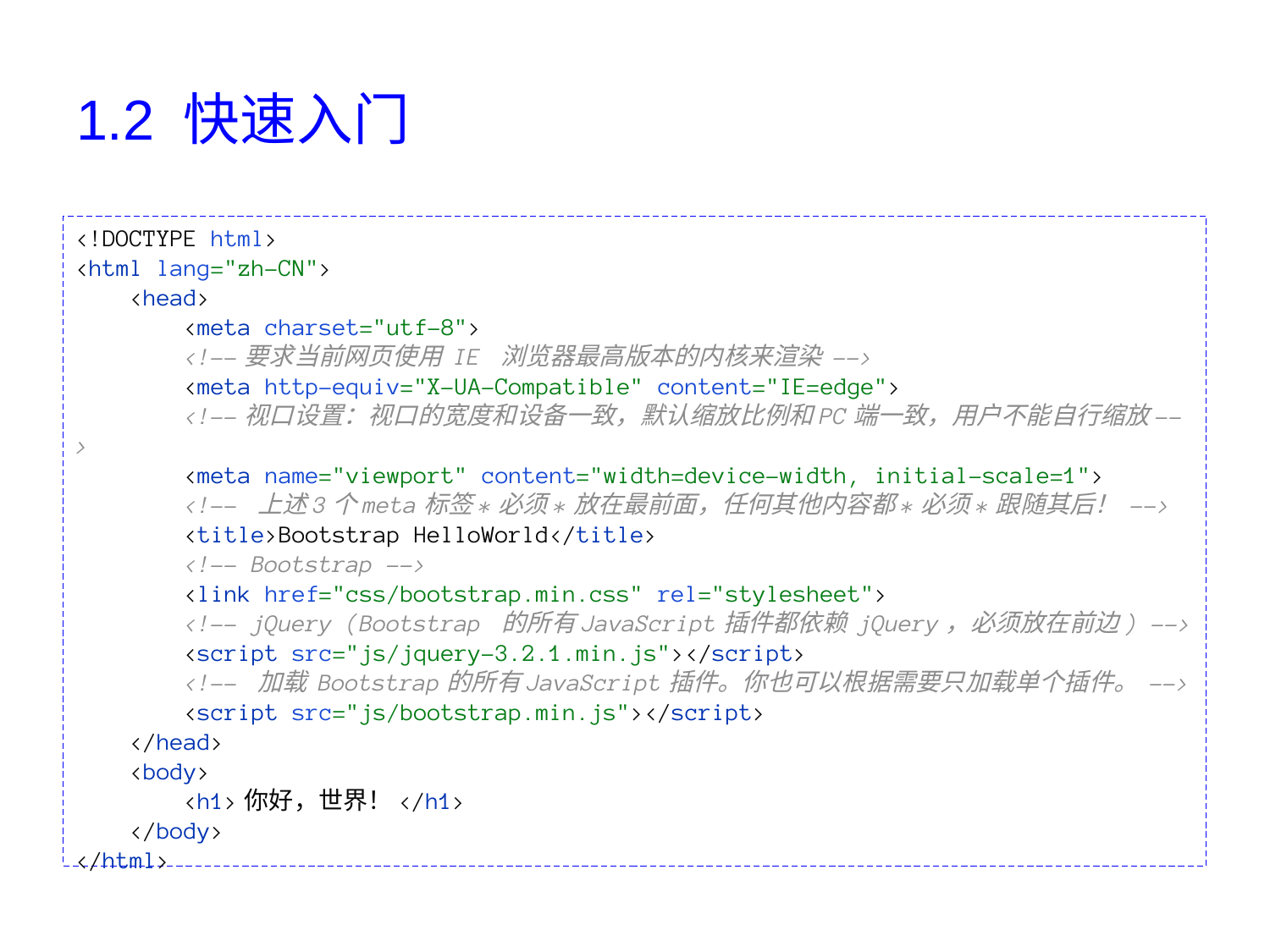

# 1.2 快速入门
<!DOCTYPE html>
<html lang="zh-CN">
    <head>
        <meta charset="utf-8">
        <!--要求当前网页使用 IE 浏览器最高版本的内核来渲染 -->
        <meta http-equiv="X-UA-Compatible" content="IE=edge">
        <!--视口设置：视口的宽度和设备一致，默认缩放比例和PC端一致，用户不能自行缩放-->
        <meta name="viewport" content="width=device-width, initial-scale=1">
        <!-- 上述3个meta标签*必须*放在最前面，任何其他内容都*必须*跟随其后！ -->
        <title>Bootstrap HelloWorld</title>
        <!-- Bootstrap -->
        <link href="css/bootstrap.min.css" rel="stylesheet">
        <!-- jQuery (Bootstrap 的所有JavaScript插件都依赖 jQuery，必须放在前边) -->
        <script src="js/jquery-3.2.1.min.js"></script>
        <!-- 加载 Bootstrap的所有JavaScript插件。你也可以根据需要只加载单个插件。 -->
        <script src="js/bootstrap.min.js"></script>
    </head>
    <body>
        <h1>你好，世界！</h1>
    </body>
</html>